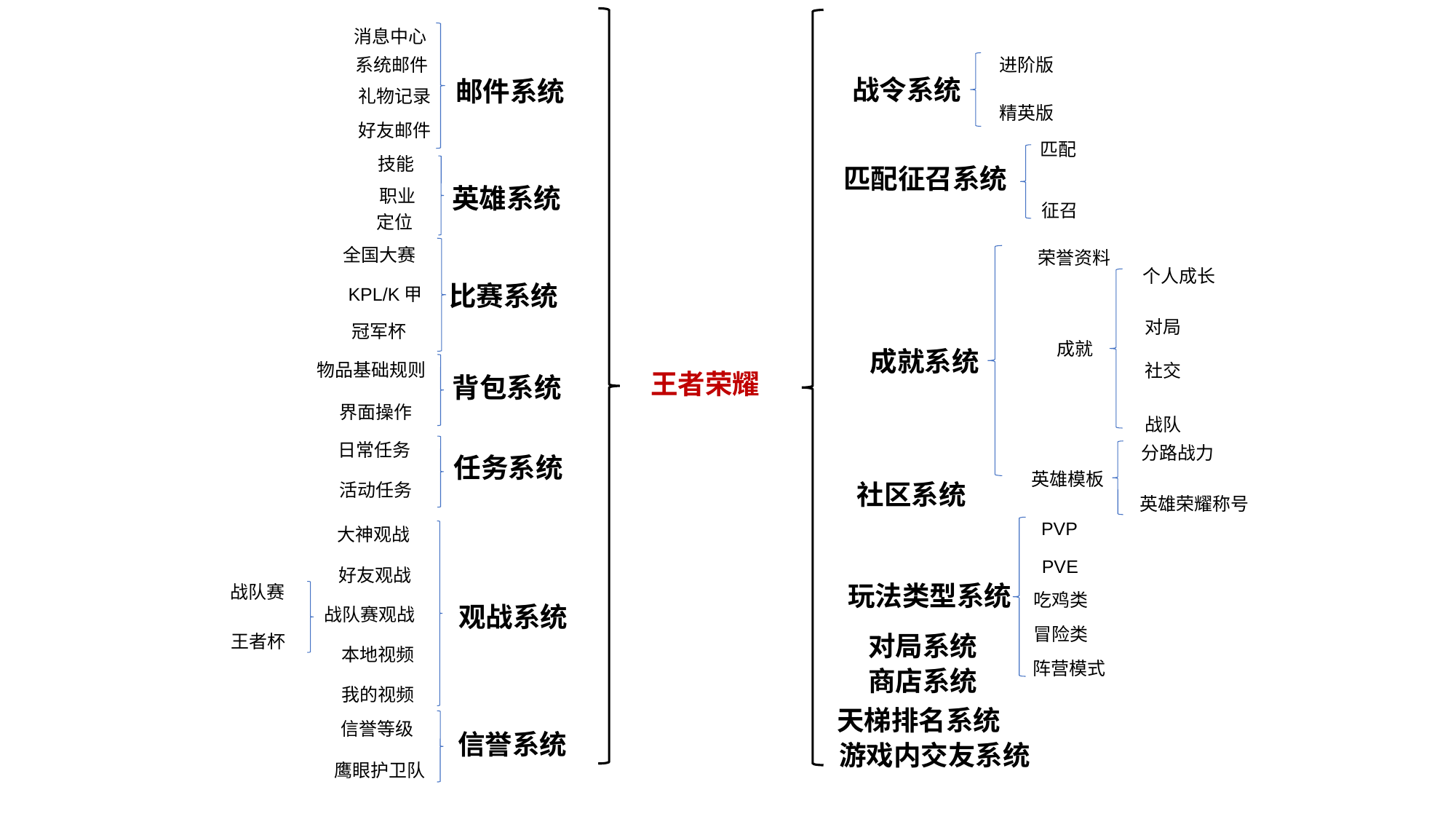

消息中心

系统邮件
进阶版

战令系统
邮件系统
礼物记录
精英版
好友邮件
匹配

技能

匹配征召系统
英雄系统
职业
征召
定位
全国大赛

荣誉资料

个人成长

比赛系统
KPL/K甲
对局
冠军杯
成就
成就系统
物品基础规则
社交

王者荣耀
背包系统
界面操作
战队
日常任务

分路战力

任务系统
英雄模板
社区系统
活动任务
英雄荣耀称号
PVP

大神观战

PVE
好友观战
玩法类型系统
战队赛

吃鸡类
观战系统
战队赛观战
冒险类
对局系统
王者杯
本地视频
阵营模式
商店系统
我的视频
天梯排名系统

信誉等级
信誉系统
游戏内交友系统
鹰眼护卫队